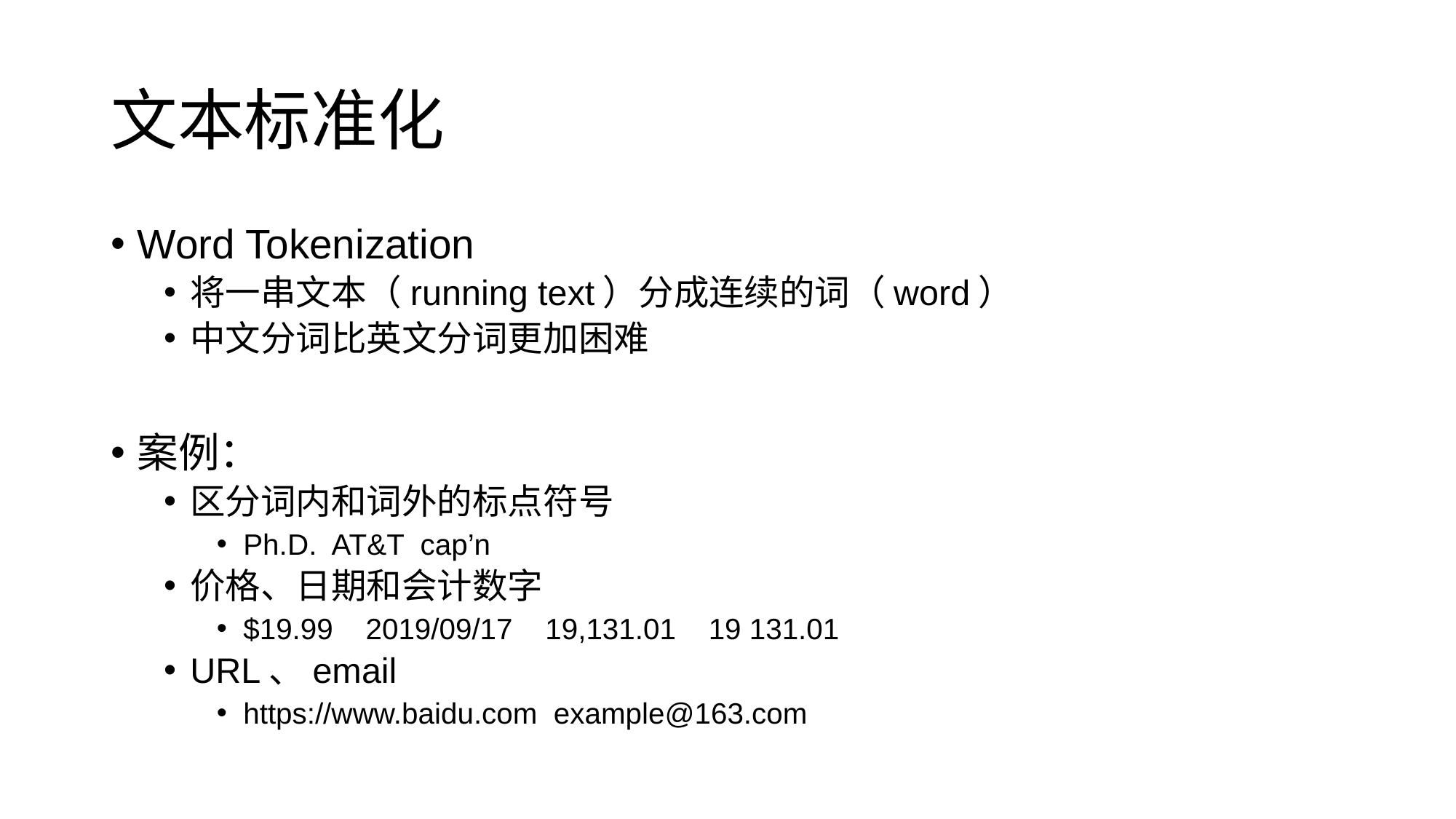

# 文本标准化
Word Tokenization
将一串文本（running text）分成连续的词（word）
中文分词比英文分词更加困难

案例：
区分词内和词外的标点符号
Ph.D.  AT&T  cap’n
价格、日期和会计数字
$19.99    2019/09/17    19,131.01    19 131.01
URL、email
https://www.baidu.com  example@163.com